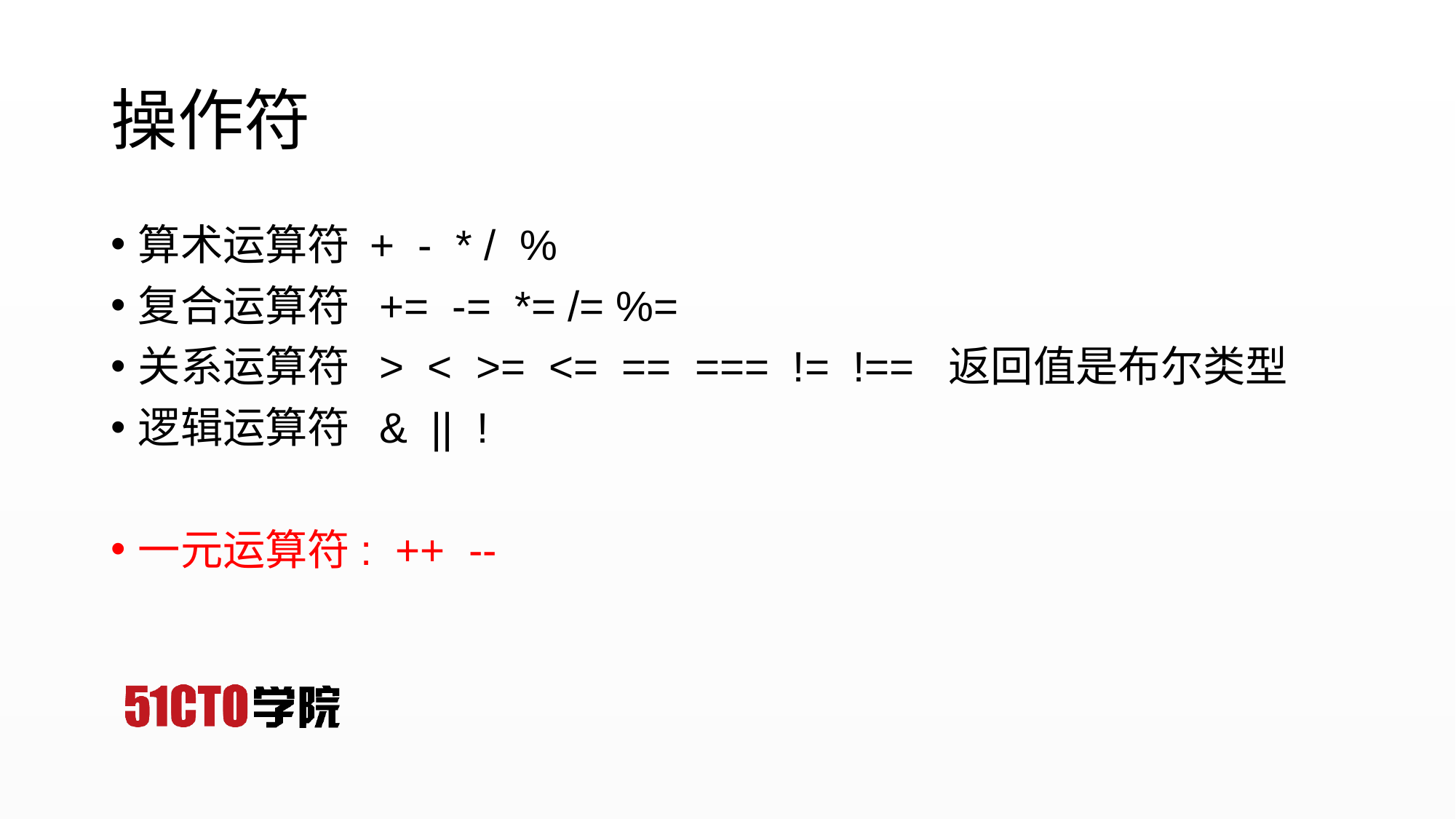

操作符
算术运算符 +  -  * /  %
复合运算符  +=  -=  *= /= %=
关系运算符  >  <  >=  <=  ==  ===  !=  !==  返回值是布尔类型
逻辑运算符  &  ||  !

一元运算符:  ++  --